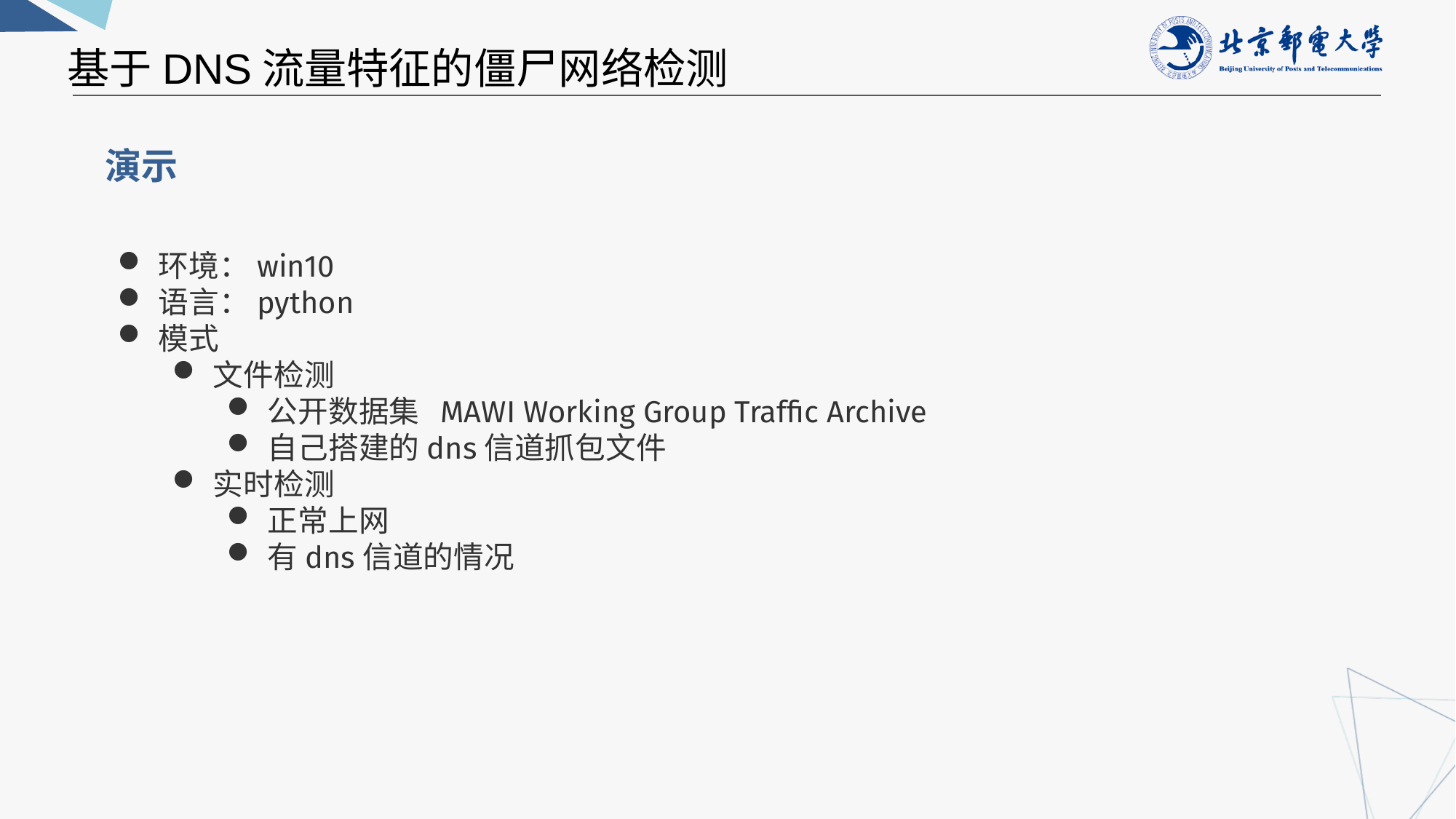

基于DNS流量特征的僵尸网络检测
演示
环境：win10
语言：python
模式
文件检测
公开数据集  MAWI Working Group Traffic Archive
自己搭建的dns信道抓包文件
实时检测
正常上网
有dns信道的情况